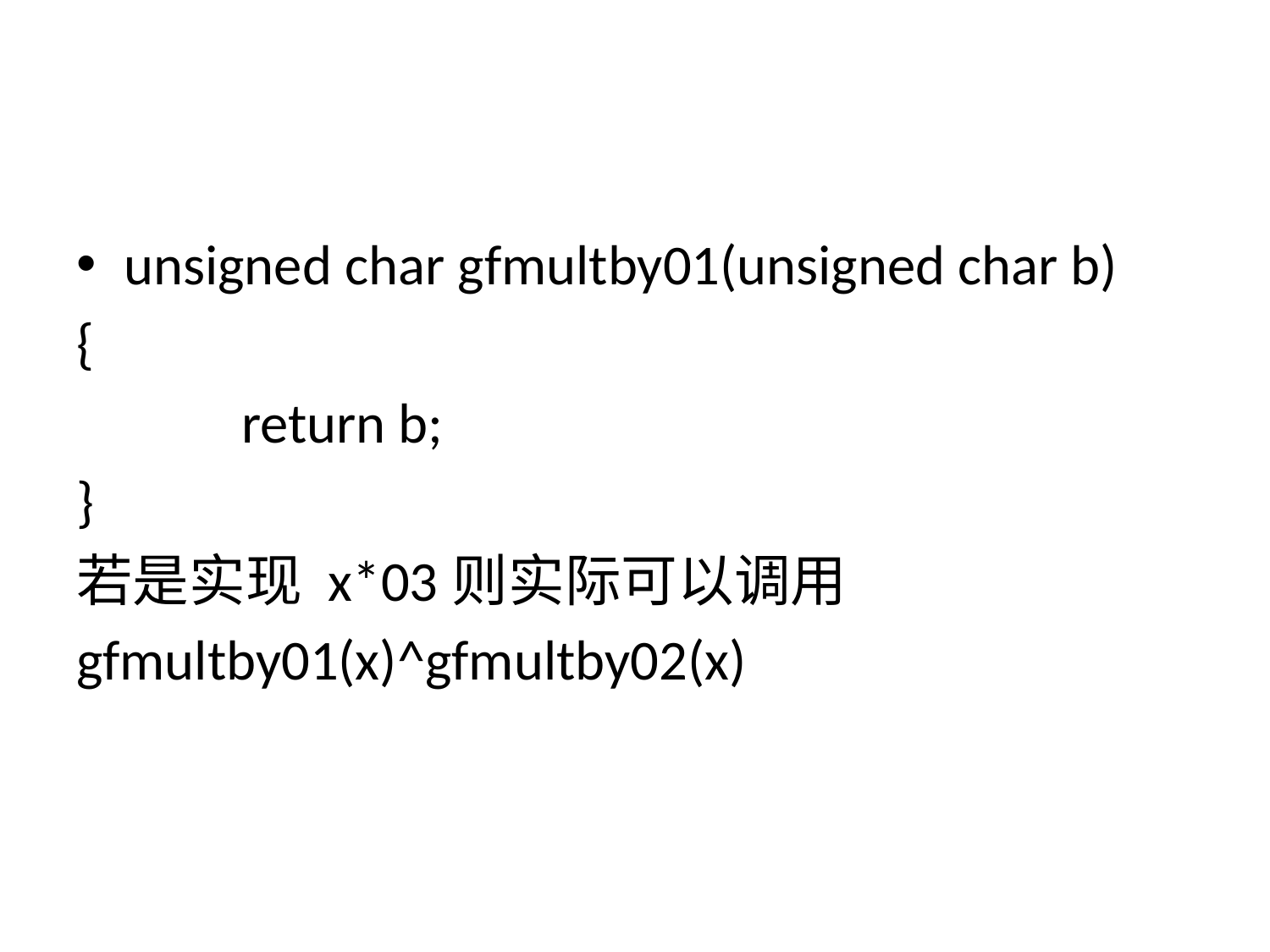

#
unsigned char gfmultby01(unsigned char b)
{
             return b;
}
若是实现 x*03则实际可以调用
gfmultby01(x)^gfmultby02(x)